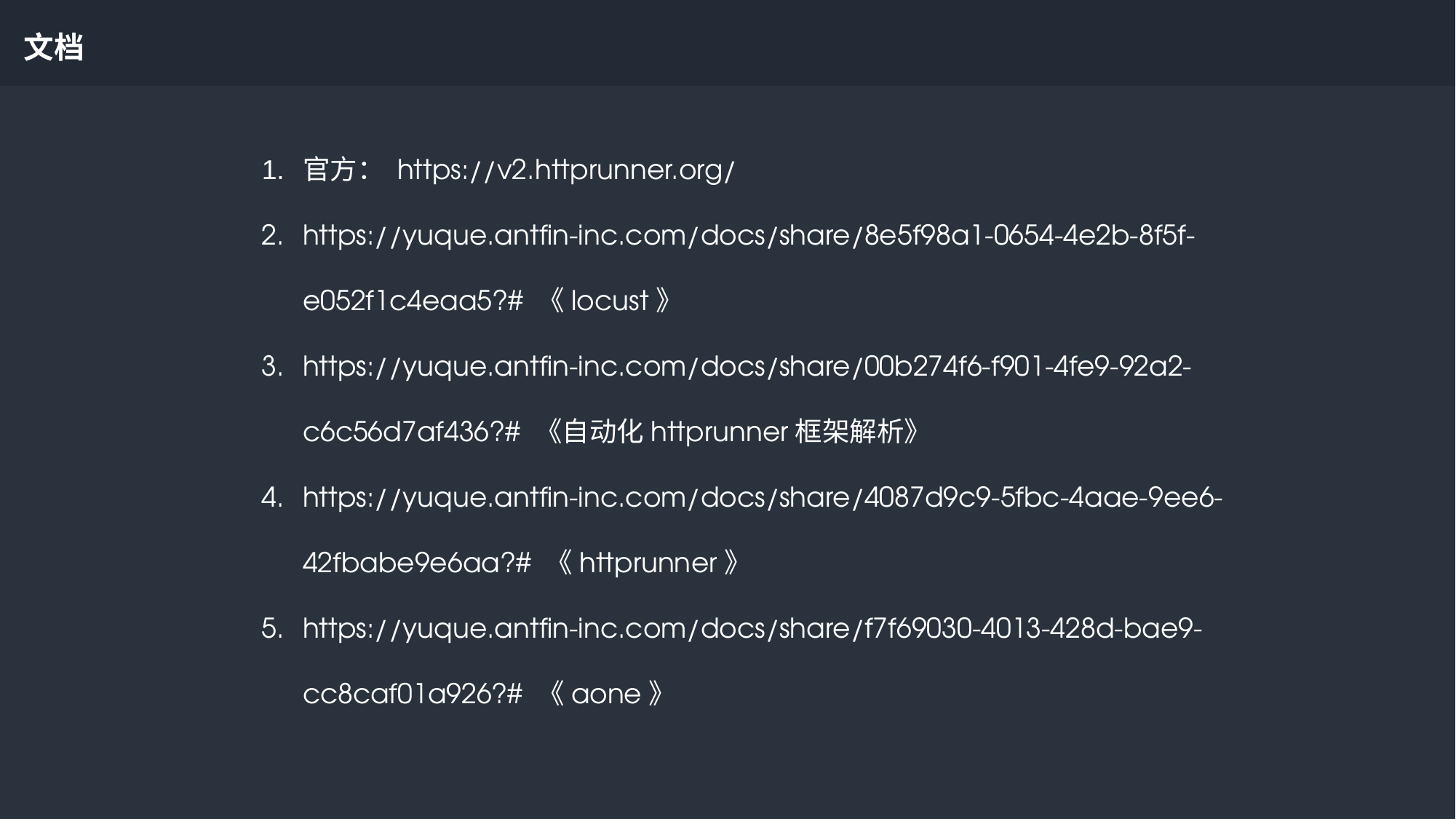

文档

CONENTS

官方： https://v2.httprunner.org/
https://yuque.antfin-inc.com/docs/share/8e5f98a1-0654-4e2b-8f5f-e052f1c4eaa5?# 《locust》
https://yuque.antfin-inc.com/docs/share/00b274f6-f901-4fe9-92a2-c6c56d7af436?# 《自动化httprunner框架解析》
https://yuque.antfin-inc.com/docs/share/4087d9c9-5fbc-4aae-9ee6-42fbabe9e6aa?# 《httprunner》
https://yuque.antfin-inc.com/docs/share/f7f69030-4013-428d-bae9-cc8caf01a926?# 《aone》